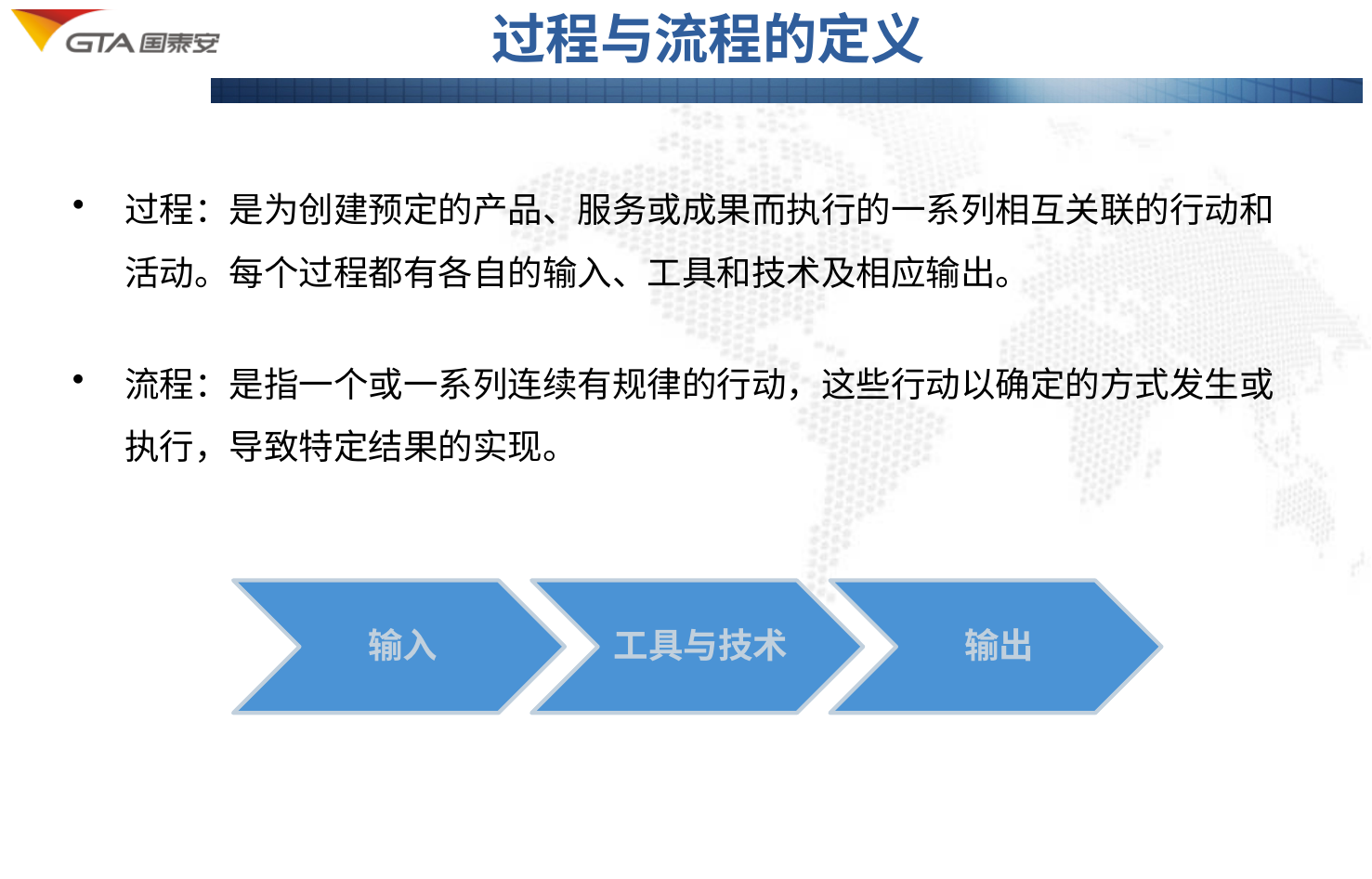

# 过程与流程的定义
过程：是为创建预定的产品、服务或成果而执行的一系列相互关联的行动和活动。每个过程都有各自的输入、工具和技术及相应输出。

流程：是指一个或一系列连续有规律的行动，这些行动以确定的方式发生或执行，导致特定结果的实现。
输入
工具与技术
输出